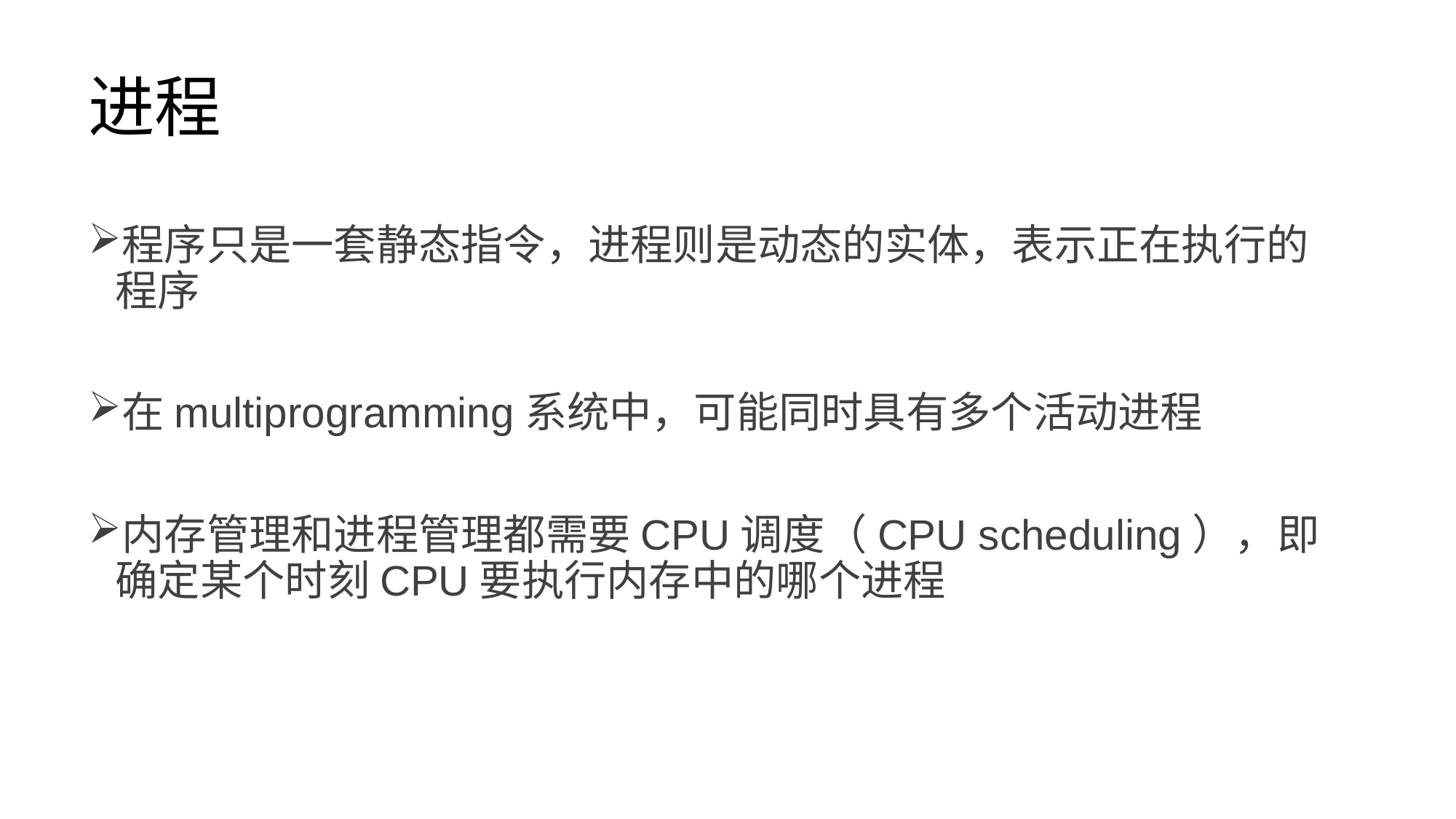

# 进程
程序只是一套静态指令，进程则是动态的实体，表示正在执行的程序

在multiprogramming系统中，可能同时具有多个活动进程

内存管理和进程管理都需要CPU调度（CPU scheduling），即确定某个时刻CPU要执行内存中的哪个进程